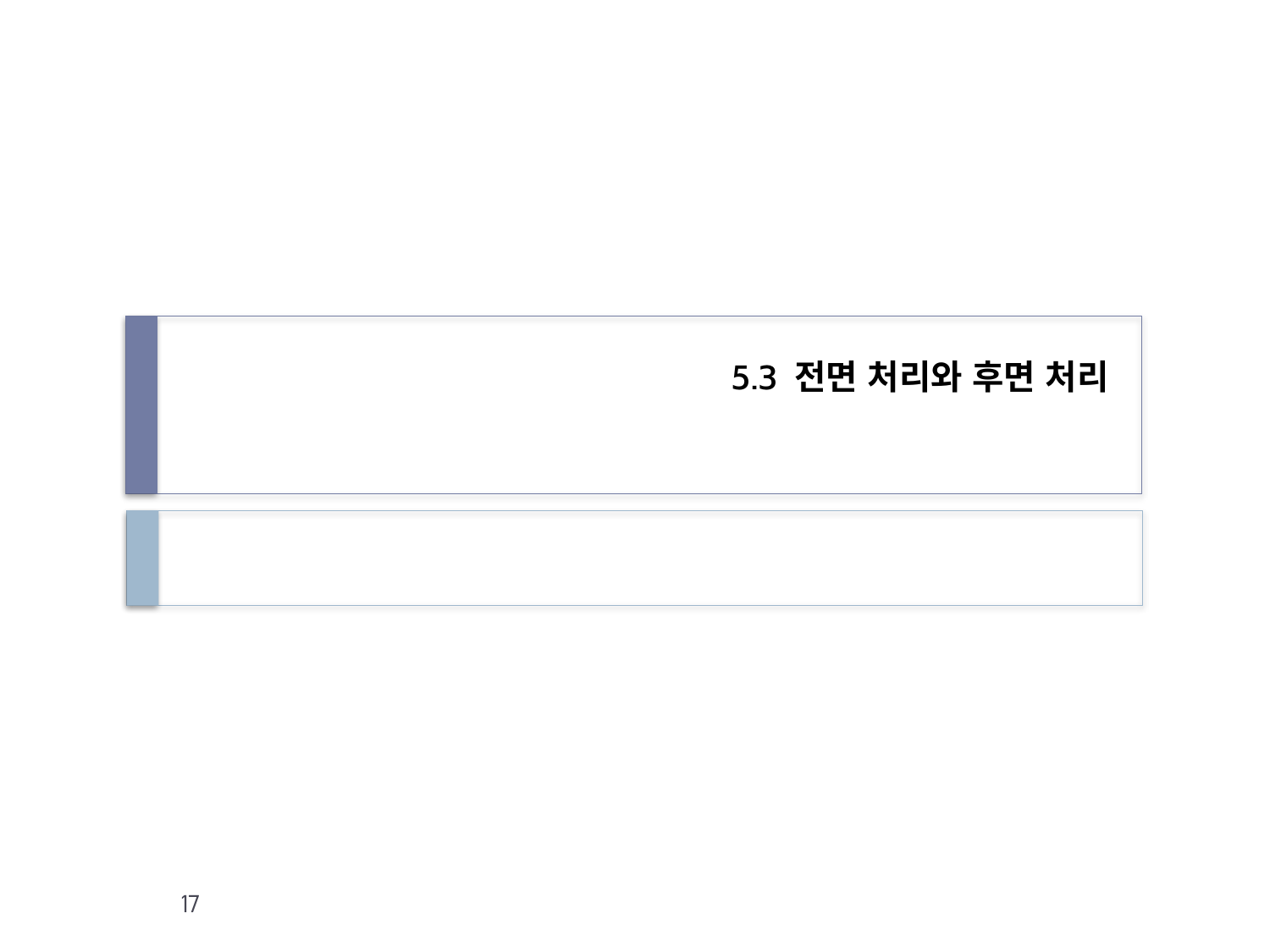

# 5.3 전면 처리와 후면 처리

17